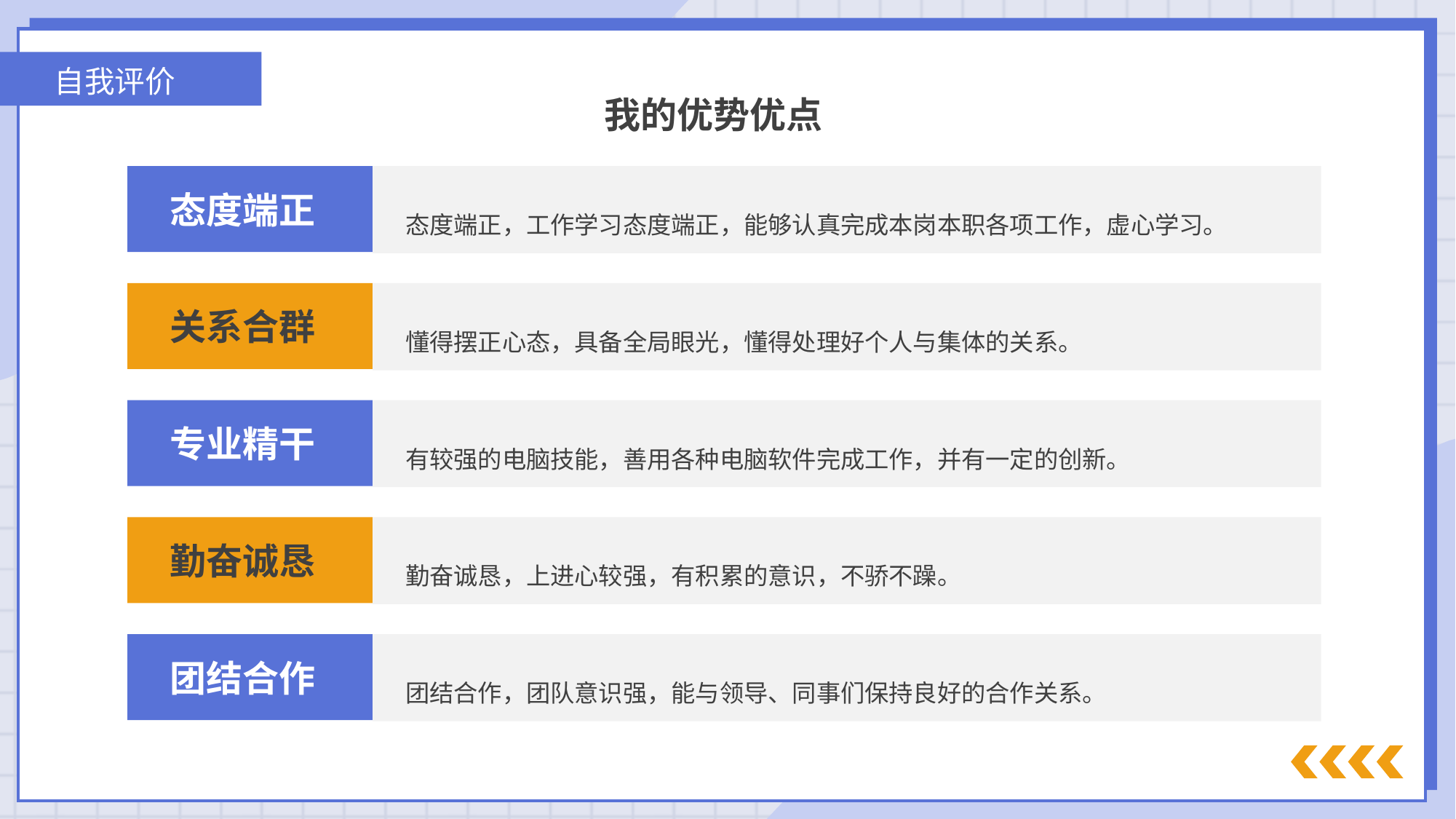

我的优势优点

态度端正，工作学习态度端正，能够认真完成本岗本职各项工作，虚心学习。
态度端正

懂得摆正心态，具备全局眼光，懂得处理好个人与集体的关系。
关系合群

有较强的电脑技能，善用各种电脑软件完成工作，并有一定的创新。
专业精干

勤奋诚恳，上进心较强，有积累的意识，不骄不躁。
勤奋诚恳

团结合作，团队意识强，能与领导、同事们保持良好的合作关系。
团结合作